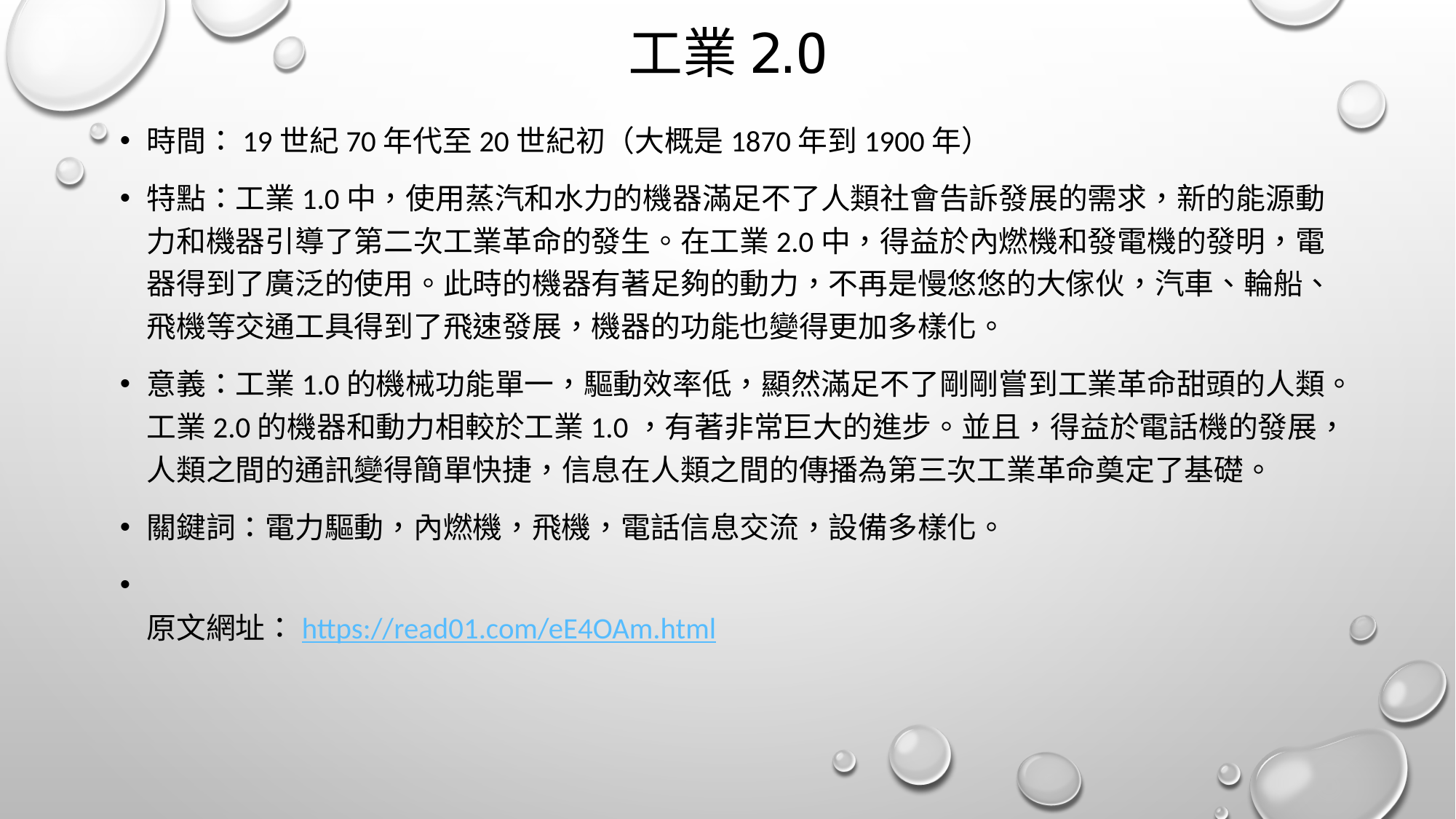

# 工業2.0
時間：19世紀70年代至20世紀初（大概是1870年到1900年）
特點：工業1.0中，使用蒸汽和水力的機器滿足不了人類社會告訴發展的需求，新的能源動力和機器引導了第二次工業革命的發生。在工業2.0中，得益於內燃機和發電機的發明，電器得到了廣泛的使用。此時的機器有著足夠的動力，不再是慢悠悠的大傢伙，汽車、輪船、飛機等交通工具得到了飛速發展，機器的功能也變得更加多樣化。
意義：工業1.0的機械功能單一，驅動效率低，顯然滿足不了剛剛嘗到工業革命甜頭的人類。工業2.0的機器和動力相較於工業1.0，有著非常巨大的進步。並且，得益於電話機的發展，人類之間的通訊變得簡單快捷，信息在人類之間的傳播為第三次工業革命奠定了基礎。
關鍵詞：電力驅動，內燃機，飛機，電話信息交流，設備多樣化。
原文網址：https://read01.com/eE4OAm.html